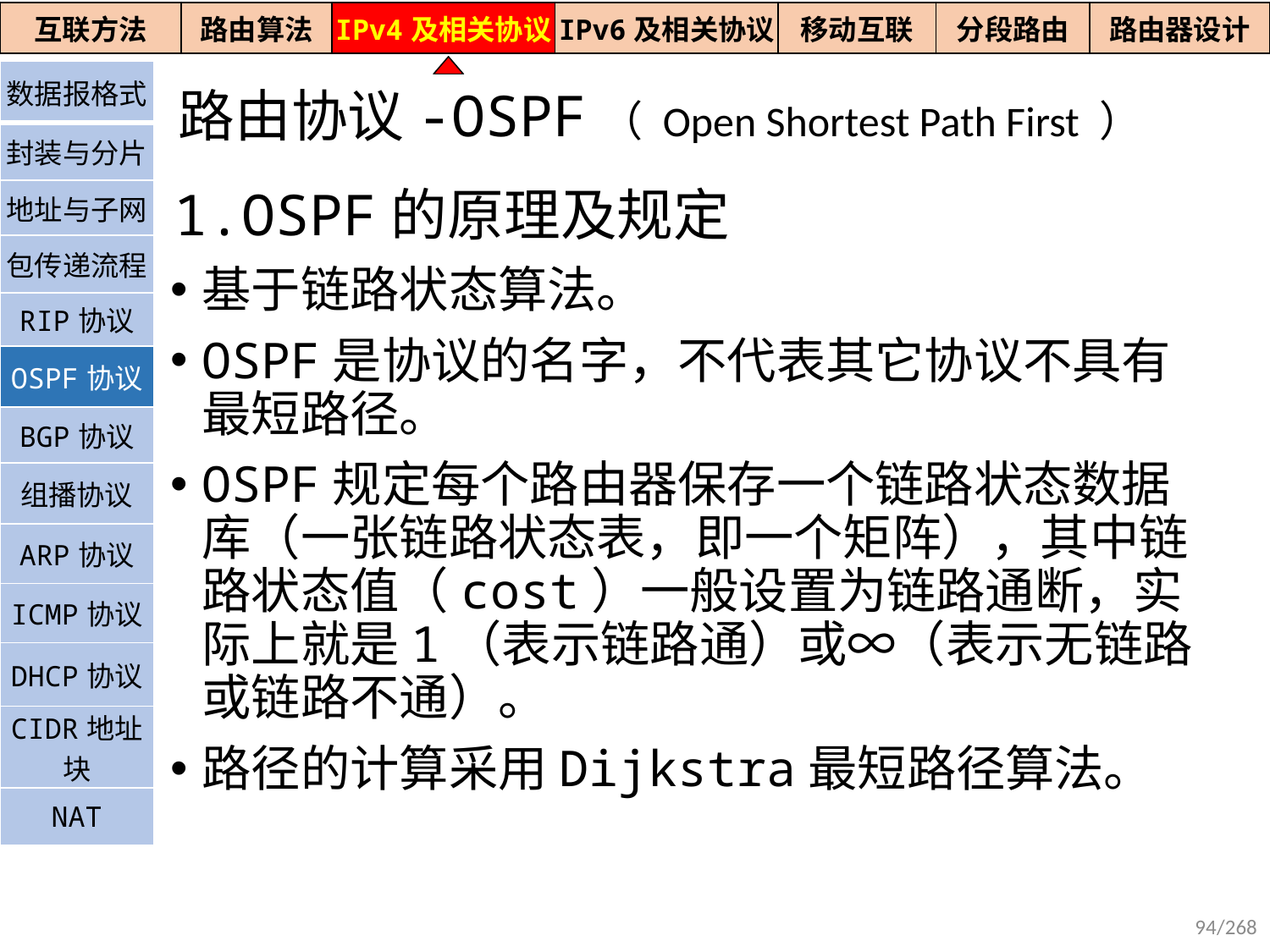

| 互联方法 | 路由算法 | IPv4及相关协议 | IPv6及相关协议 | 移动互联 | 分段路由 | 路由器设计 |
| --- | --- | --- | --- | --- | --- | --- |

| 数据报格式 |
| --- |
| 封装与分片 |
| 地址与子网 |
| 包传递流程 |
| RIP协议 |
| OSPF协议 |
| BGP协议 |
| 组播协议 |
| ARP协议 |
| ICMP协议 |
| DHCP协议 |
| CIDR地址块 |
| NAT |
路由协议-OSPF（ Open Shortest Path First ）
1.OSPF的原理及规定
基于链路状态算法。
OSPF是协议的名字，不代表其它协议不具有最短路径。
OSPF规定每个路由器保存一个链路状态数据库（一张链路状态表，即一个矩阵），其中链路状态值（cost）一般设置为链路通断，实际上就是1（表示链路通）或∞（表示无链路或链路不通）。
路径的计算采用Dijkstra最短路径算法。
94/268